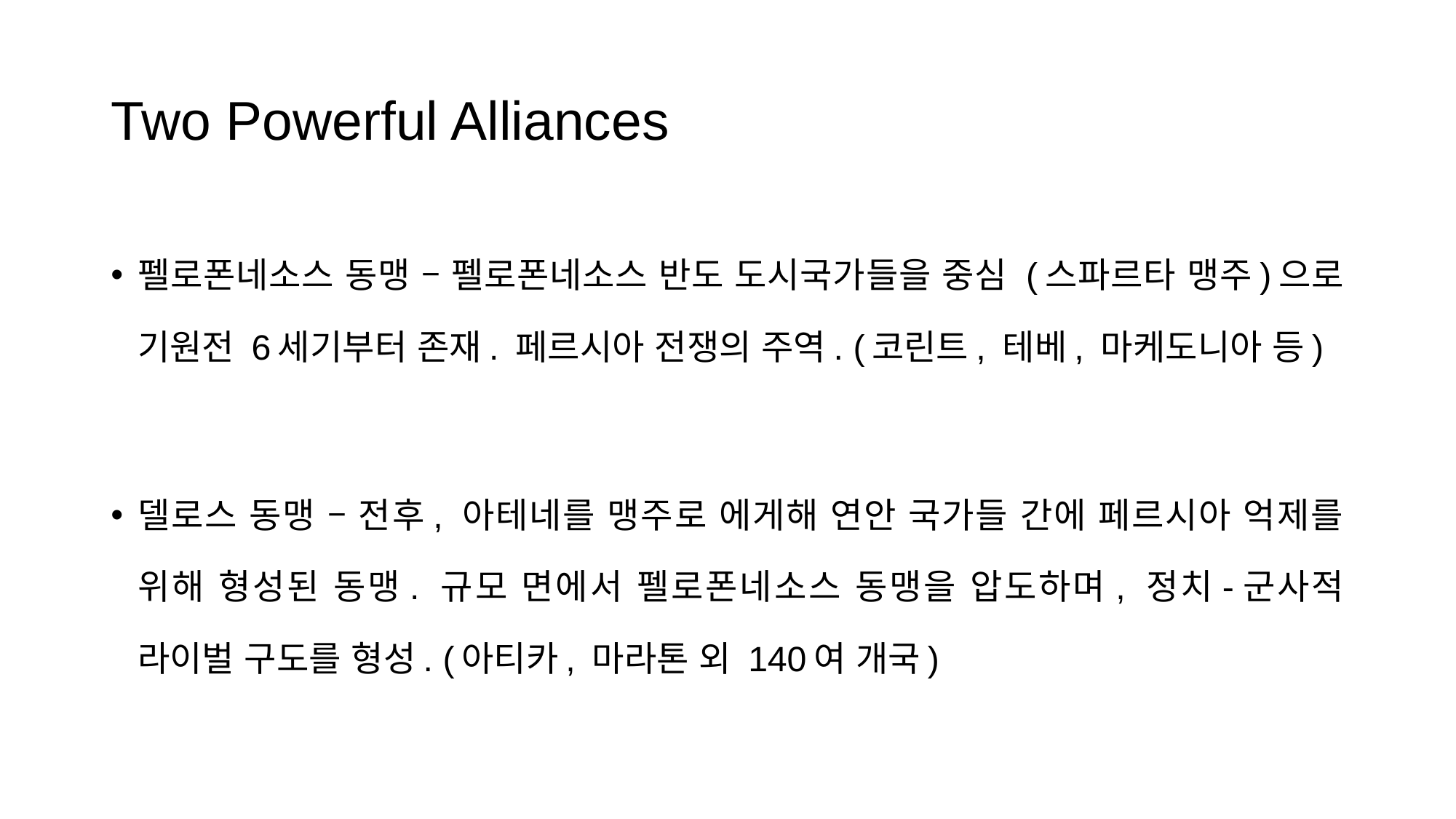

# Two Powerful Alliances
펠로폰네소스 동맹 – 펠로폰네소스 반도 도시국가들을 중심 (스파르타 맹주)으로 기원전 6세기부터 존재. 페르시아 전쟁의 주역. (코린트, 테베, 마케도니아 등)

델로스 동맹 – 전후, 아테네를 맹주로 에게해 연안 국가들 간에 페르시아 억제를 위해 형성된 동맹. 규모 면에서 펠로폰네소스 동맹을 압도하며, 정치-군사적 라이벌 구도를 형성. (아티카, 마라톤 외 140여 개국)